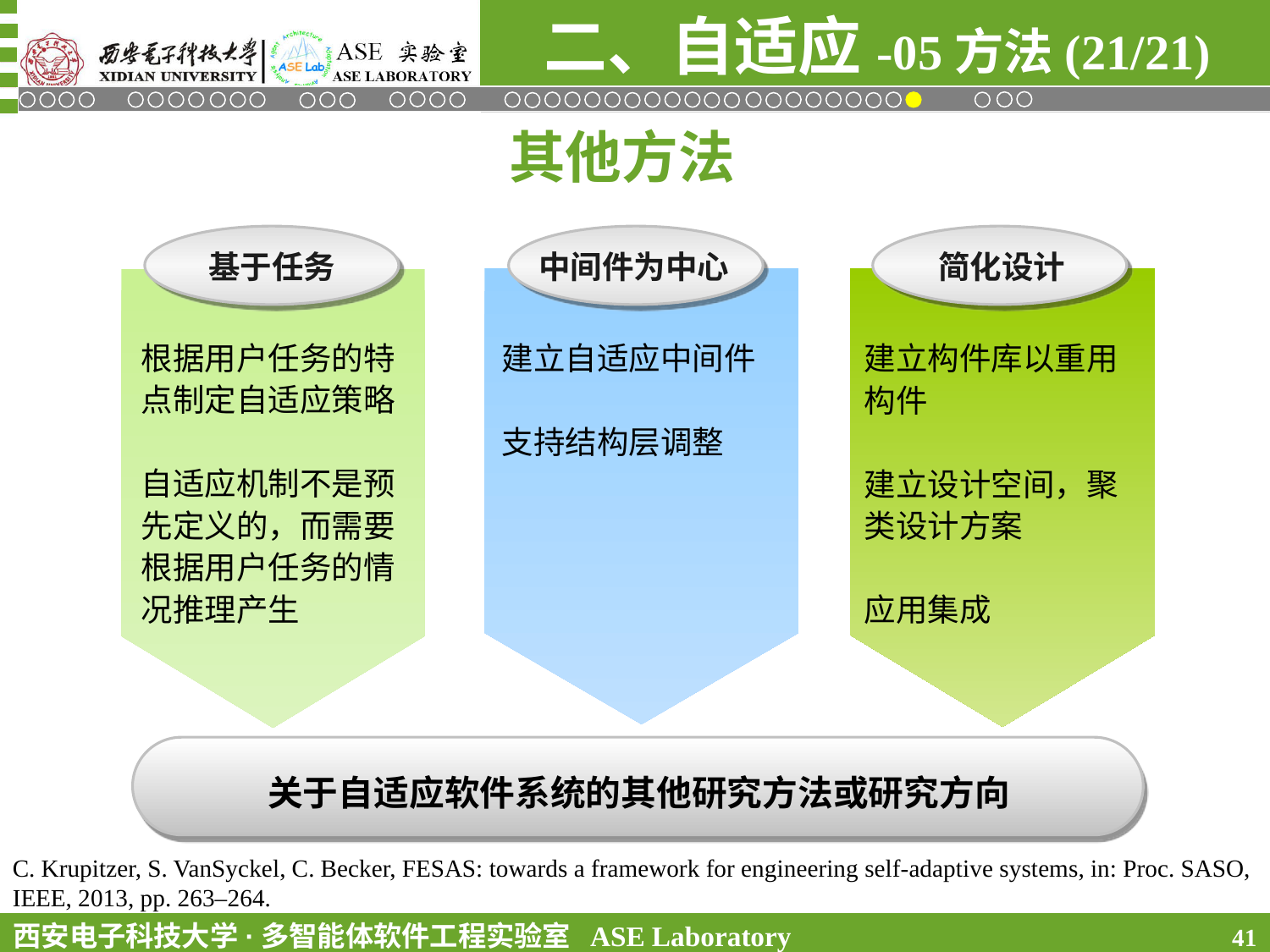

二、自适应-05方法(21/21)

其他方法

基于任务
中间件为中心
简化设计

根据用户任务的特点制定自适应策略

自适应机制不是预先定义的，而需要根据用户任务的情况推理产生
建立自适应中间件

支持结构层调整
建立构件库以重用构件

建立设计空间，聚类设计方案

应用集成

关于自适应软件系统的其他研究方法或研究方向
C. Krupitzer, S. VanSyckel, C. Becker, FESAS: towards a framework for engineering self-adaptive systems, in: Proc. SASO, IEEE, 2013, pp. 263–264.
41